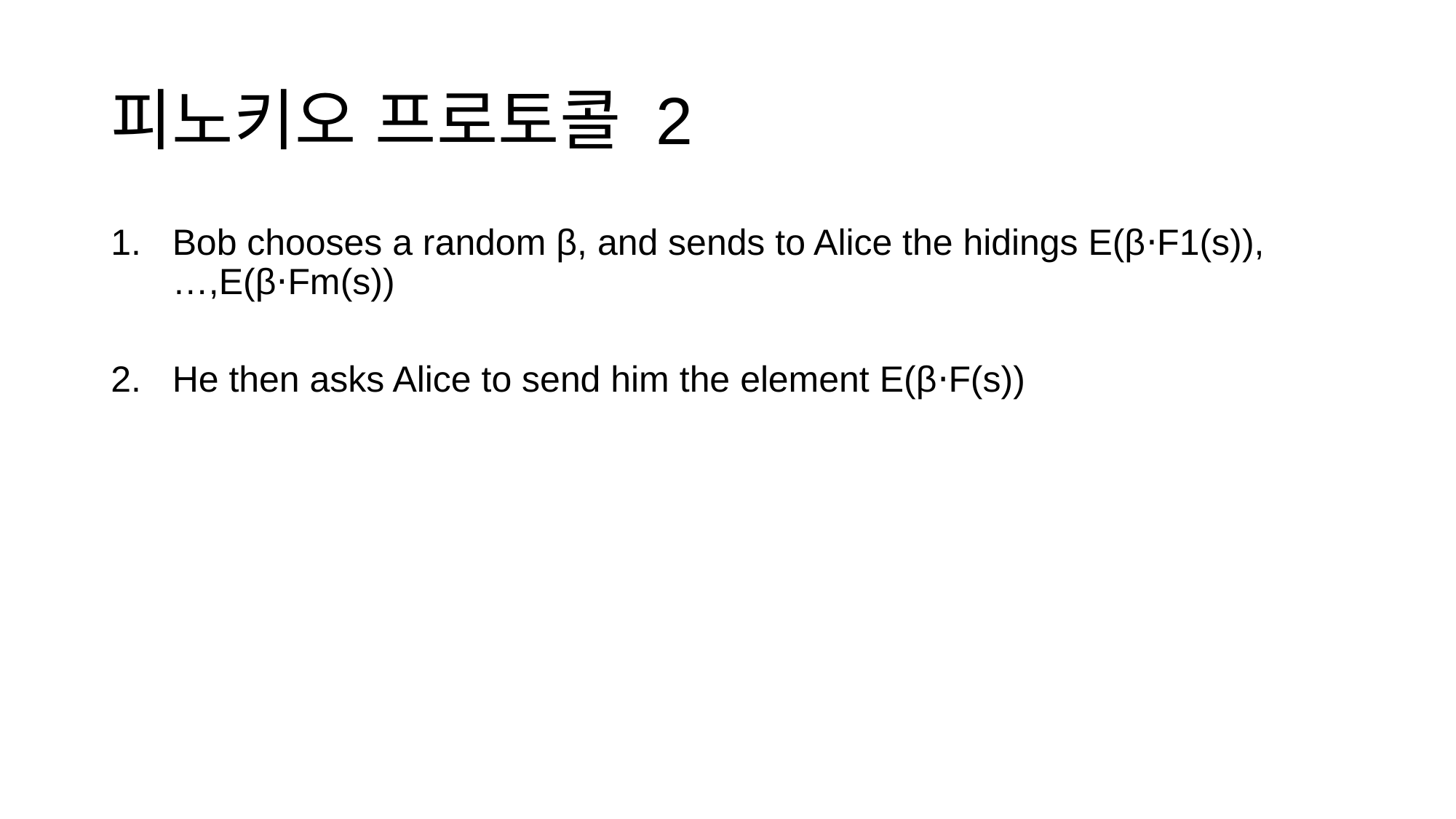

# 피노키오 프로토콜 2
Bob chooses a random β, and sends to Alice the hidings E(β⋅F1(s)),…,E(β⋅Fm(s))
He then asks Alice to send him the element E(β⋅F(s))